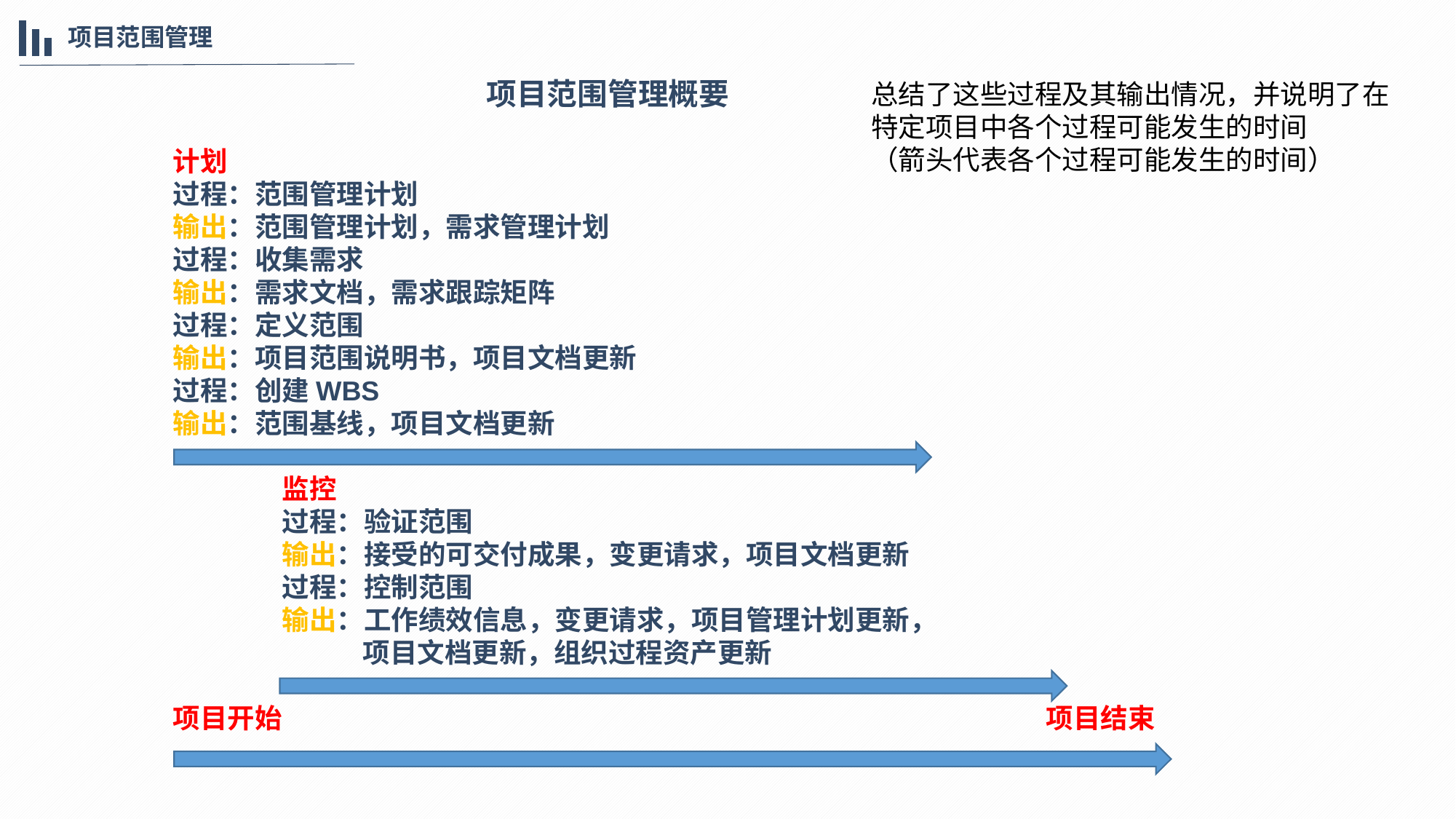

项目范围管理

项目范围管理概要
总结了这些过程及其输出情况，并说明了在特定项目中各个过程可能发生的时间
（箭头代表各个过程可能发生的时间）

计划
过程：范围管理计划
输出：范围管理计划，需求管理计划
过程：收集需求
输出：需求文档，需求跟踪矩阵
过程：定义范围
输出：项目范围说明书，项目文档更新
过程：创建WBS
输出：范围基线，项目文档更新

	监控
	过程：验证范围
	输出：接受的可交付成果，变更请求，项目文档更新
	过程：控制范围
	输出：工作绩效信息，变更请求，项目管理计划更新，
	            项目文档更新，组织过程资产更新

项目开始							项目结束